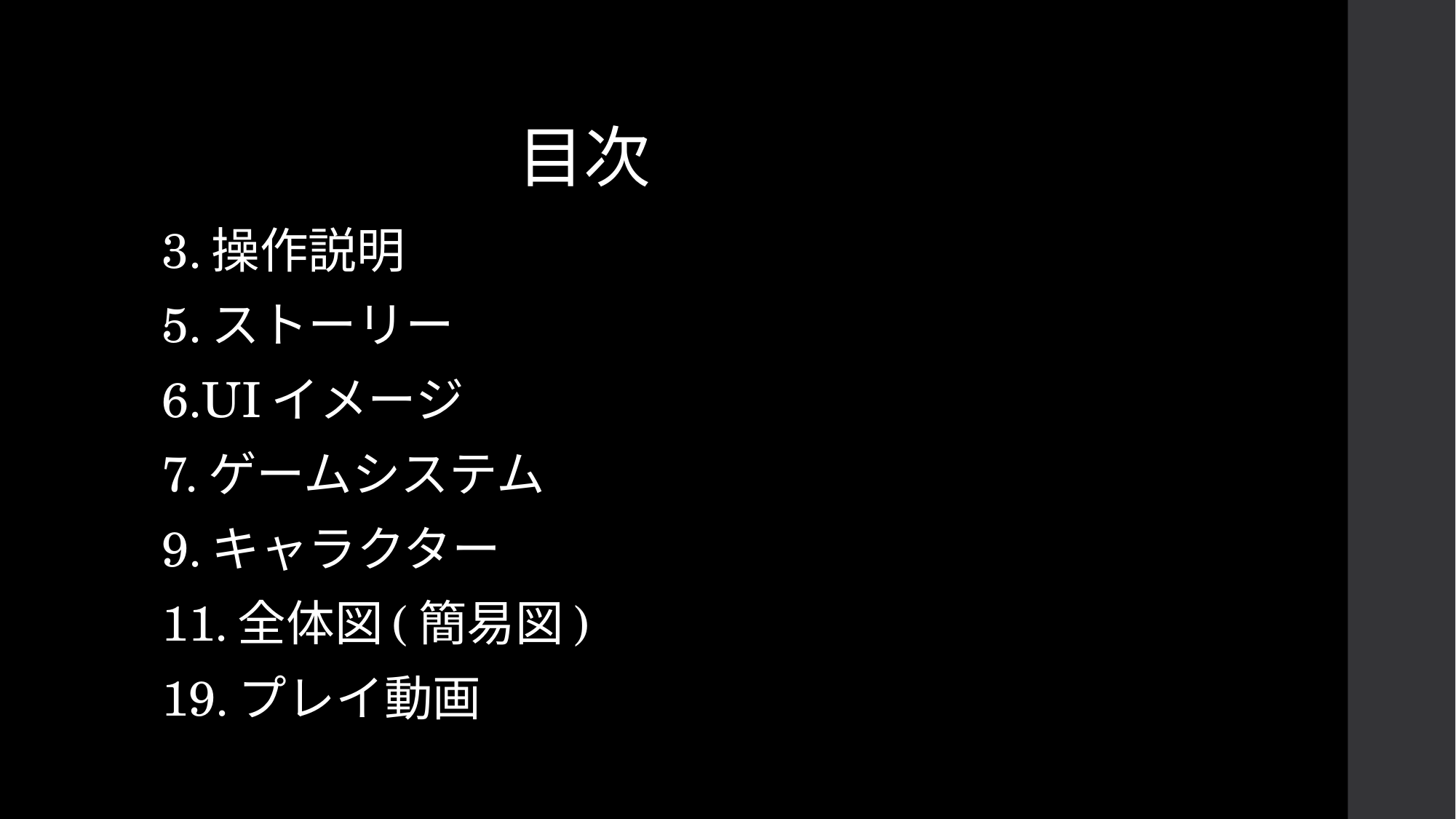

# 目次
3.操作説明
5.ストーリー
6.UIイメージ
7.ゲームシステム
9.キャラクター
11.全体図(簡易図)
19.プレイ動画